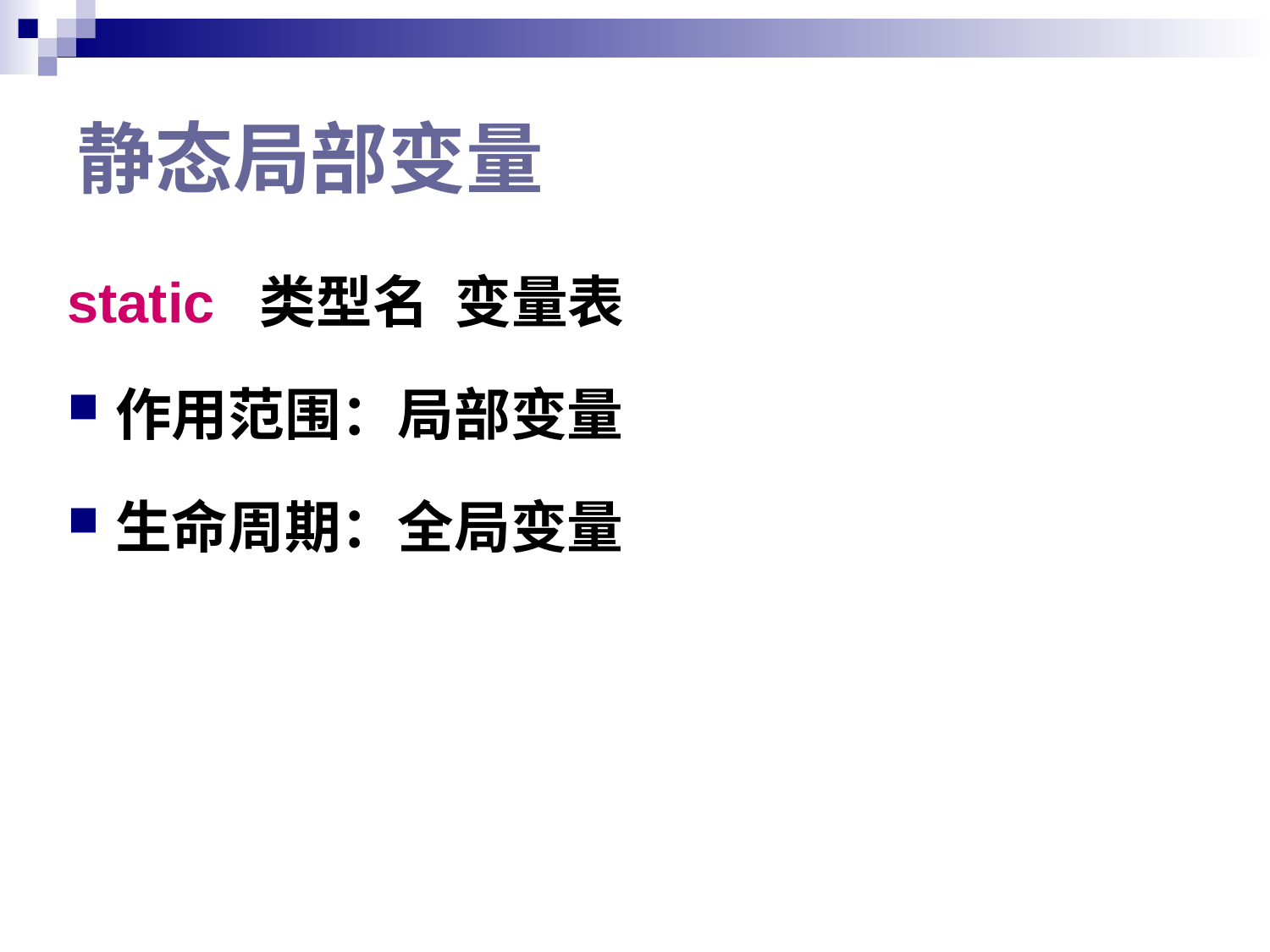

# 静态局部变量
static  类型名  变量表
作用范围：局部变量
生命周期：全局变量